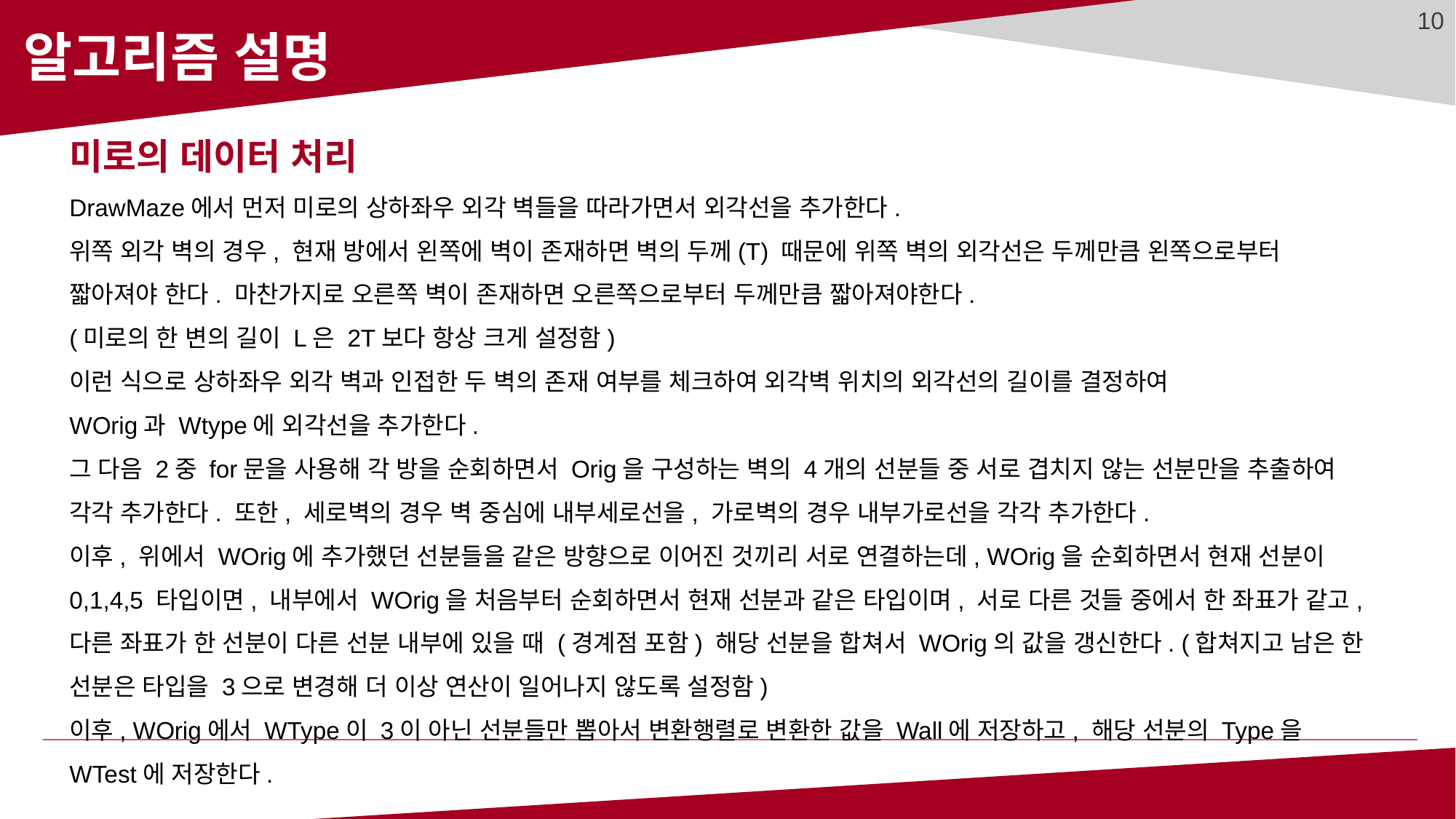

10

알고리즘 설명
미로의 데이터 처리
DrawMaze에서 먼저 미로의 상하좌우 외각 벽들을 따라가면서 외각선을 추가한다.
위쪽 외각 벽의 경우, 현재 방에서 왼쪽에 벽이 존재하면 벽의 두께(T) 때문에 위쪽 벽의 외각선은 두께만큼 왼쪽으로부터 짧아져야 한다. 마찬가지로 오른쪽 벽이 존재하면 오른쪽으로부터 두께만큼 짧아져야한다.
(미로의 한 변의 길이 L은 2T보다 항상 크게 설정함)
이런 식으로 상하좌우 외각 벽과 인접한 두 벽의 존재 여부를 체크하여 외각벽 위치의 외각선의 길이를 결정하여
WOrig과 Wtype에 외각선을 추가한다.
그 다음 2중 for문을 사용해 각 방을 순회하면서 Orig을 구성하는 벽의 4개의 선분들 중 서로 겹치지 않는 선분만을 추출하여 각각 추가한다. 또한, 세로벽의 경우 벽 중심에 내부세로선을, 가로벽의 경우 내부가로선을 각각 추가한다.
이후, 위에서 WOrig에 추가했던 선분들을 같은 방향으로 이어진 것끼리 서로 연결하는데, WOrig을 순회하면서 현재 선분이 0,1,4,5 타입이면, 내부에서 WOrig을 처음부터 순회하면서 현재 선분과 같은 타입이며, 서로 다른 것들 중에서 한 좌표가 같고, 다른 좌표가 한 선분이 다른 선분 내부에 있을 때 (경계점 포함) 해당 선분을 합쳐서 WOrig의 값을 갱신한다. (합쳐지고 남은 한 선분은 타입을 3으로 변경해 더 이상 연산이 일어나지 않도록 설정함)
이후, WOrig에서 WType이 3이 아닌 선분들만 뽑아서 변환행렬로 변환한 값을 Wall에 저장하고, 해당 선분의 Type을 WTest에 저장한다.